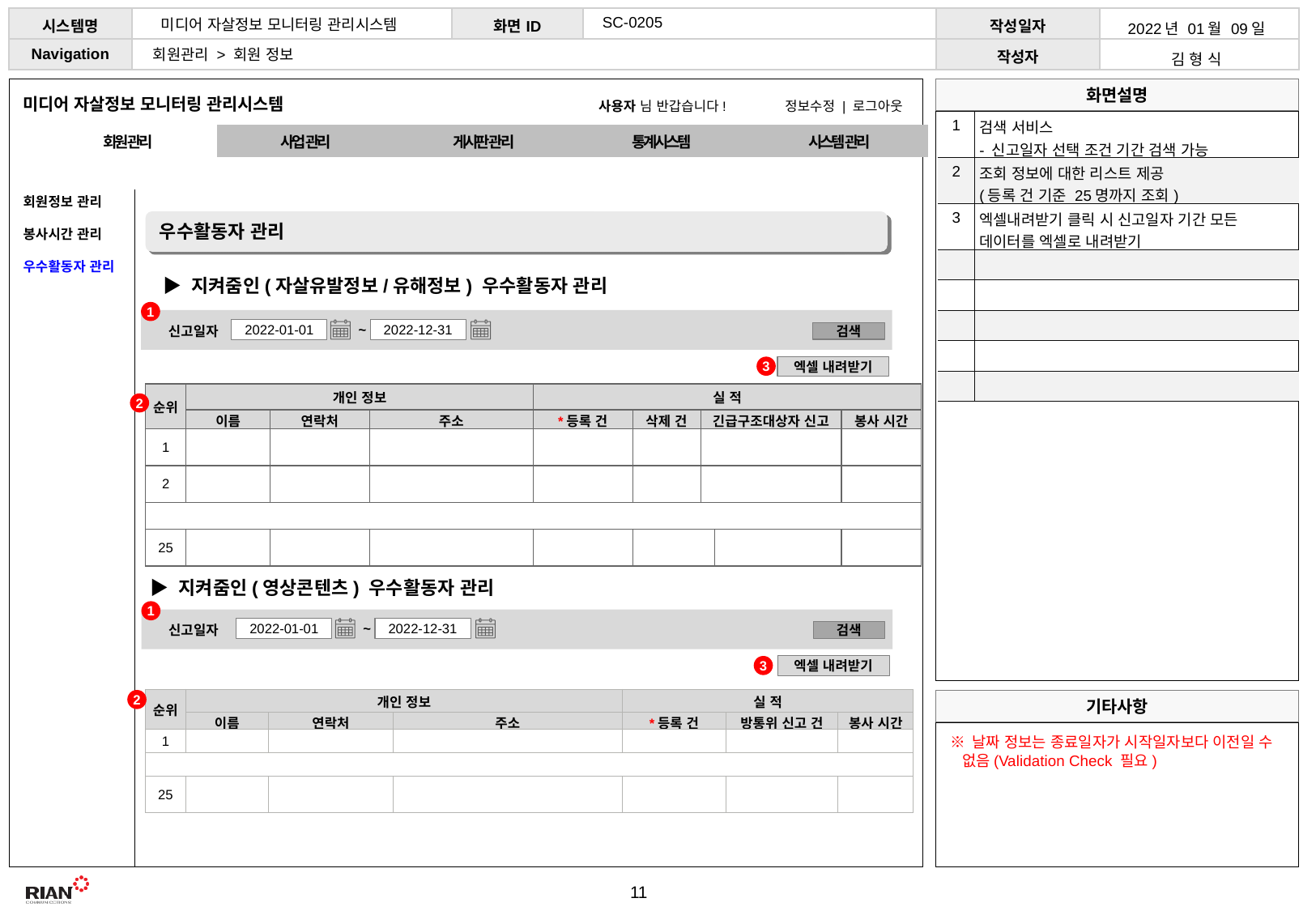

SC-0205
미디어 자살정보 모니터링 관리시스템
| 2022년 01월 09일 |
| --- |
| 김 형 식 |
회원관리 > 회원 정보
미디어 자살정보 모니터링 관리시스템
사용자 님 반갑습니다!
정보수정 | 로그아웃
| 1 | 검색 서비스 - 신고일자 선택 조건 기간 검색 가능 |
| --- | --- |
| 2 | 조회 정보에 대한 리스트 제공 (등록 건 기준 25명까지 조회) |
| 3 | 엑셀내려받기 클릭 시 신고일자 기간 모든 데이터를 엑셀로 내려받기 |
|  |  |
|  |  |
|  |  |
|  |  |
|  |  |
| 회원 관리 | 사업 관리 | 게시판 관리 | 통계시스템 | 시스템 관리 |
| --- | --- | --- | --- | --- |
  회원정보 관리
  봉사시간 관리
  우수활동자 관리
우수활동자 관리
▶ 지켜줌인(자살유발정보/유해정보) 우수활동자 관리
1

신고일자
2022-01-01

~
2022-12-31

검색
3
엑셀 내려받기
| 순위 | 개인 정보 |  |  | 실 적 |  |  |  |  |
| --- | --- | --- | --- | --- | --- | --- | --- | --- |
|  | 이름 | 연락처 | 주소 | \*등록 건 | 삭제 건 | 긴급구조대상자 신고 |  | 봉사 시간 |
| 1 |  |  |  |  |  |  |  |  |
| 2 |  |  |  |  |  |  |  |  |
|  |  |  |  |  |  |  |  |  |
| 25 |  |  |  |  |  |  |  |  |
2
▶ 지켜줌인(영상콘텐츠) 우수활동자 관리
1

신고일자
2022-01-01

~
2022-12-31

검색
3
엑셀 내려받기
| 순위 | 개인 정보 |  |  | 실 적 |  |  |
| --- | --- | --- | --- | --- | --- | --- |
|  | 이름 | 연락처 | 주소 | \*등록 건 | 방통위 신고 건 | 봉사 시간 |
| 1 |  |  |  |  |  |  |
|  |  |  |  |  |  |  |
| 25 |  |  |  |  |  |  |
2
※ 날짜 정보는 종료일자가 시작일자보다 이전일 수 없음(Validation Check 필요)